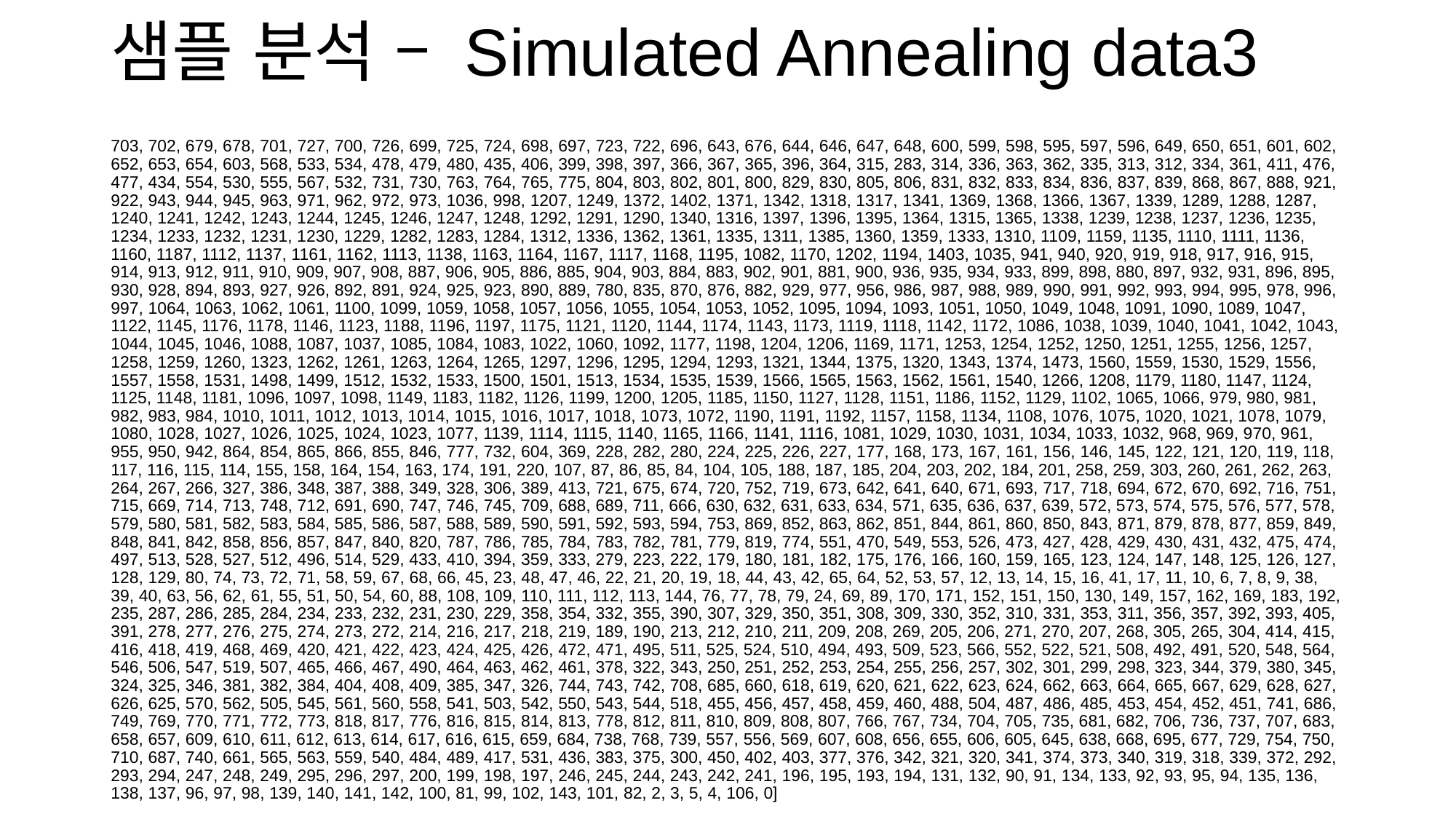

# 샘플 분석 – Simulated Annealing data3
703, 702, 679, 678, 701, 727, 700, 726, 699, 725, 724, 698, 697, 723, 722, 696, 643, 676, 644, 646, 647, 648, 600, 599, 598, 595, 597, 596, 649, 650, 651, 601, 602, 652, 653, 654, 603, 568, 533, 534, 478, 479, 480, 435, 406, 399, 398, 397, 366, 367, 365, 396, 364, 315, 283, 314, 336, 363, 362, 335, 313, 312, 334, 361, 411, 476, 477, 434, 554, 530, 555, 567, 532, 731, 730, 763, 764, 765, 775, 804, 803, 802, 801, 800, 829, 830, 805, 806, 831, 832, 833, 834, 836, 837, 839, 868, 867, 888, 921, 922, 943, 944, 945, 963, 971, 962, 972, 973, 1036, 998, 1207, 1249, 1372, 1402, 1371, 1342, 1318, 1317, 1341, 1369, 1368, 1366, 1367, 1339, 1289, 1288, 1287, 1240, 1241, 1242, 1243, 1244, 1245, 1246, 1247, 1248, 1292, 1291, 1290, 1340, 1316, 1397, 1396, 1395, 1364, 1315, 1365, 1338, 1239, 1238, 1237, 1236, 1235, 1234, 1233, 1232, 1231, 1230, 1229, 1282, 1283, 1284, 1312, 1336, 1362, 1361, 1335, 1311, 1385, 1360, 1359, 1333, 1310, 1109, 1159, 1135, 1110, 1111, 1136, 1160, 1187, 1112, 1137, 1161, 1162, 1113, 1138, 1163, 1164, 1167, 1117, 1168, 1195, 1082, 1170, 1202, 1194, 1403, 1035, 941, 940, 920, 919, 918, 917, 916, 915, 914, 913, 912, 911, 910, 909, 907, 908, 887, 906, 905, 886, 885, 904, 903, 884, 883, 902, 901, 881, 900, 936, 935, 934, 933, 899, 898, 880, 897, 932, 931, 896, 895, 930, 928, 894, 893, 927, 926, 892, 891, 924, 925, 923, 890, 889, 780, 835, 870, 876, 882, 929, 977, 956, 986, 987, 988, 989, 990, 991, 992, 993, 994, 995, 978, 996, 997, 1064, 1063, 1062, 1061, 1100, 1099, 1059, 1058, 1057, 1056, 1055, 1054, 1053, 1052, 1095, 1094, 1093, 1051, 1050, 1049, 1048, 1091, 1090, 1089, 1047, 1122, 1145, 1176, 1178, 1146, 1123, 1188, 1196, 1197, 1175, 1121, 1120, 1144, 1174, 1143, 1173, 1119, 1118, 1142, 1172, 1086, 1038, 1039, 1040, 1041, 1042, 1043, 1044, 1045, 1046, 1088, 1087, 1037, 1085, 1084, 1083, 1022, 1060, 1092, 1177, 1198, 1204, 1206, 1169, 1171, 1253, 1254, 1252, 1250, 1251, 1255, 1256, 1257, 1258, 1259, 1260, 1323, 1262, 1261, 1263, 1264, 1265, 1297, 1296, 1295, 1294, 1293, 1321, 1344, 1375, 1320, 1343, 1374, 1473, 1560, 1559, 1530, 1529, 1556, 1557, 1558, 1531, 1498, 1499, 1512, 1532, 1533, 1500, 1501, 1513, 1534, 1535, 1539, 1566, 1565, 1563, 1562, 1561, 1540, 1266, 1208, 1179, 1180, 1147, 1124, 1125, 1148, 1181, 1096, 1097, 1098, 1149, 1183, 1182, 1126, 1199, 1200, 1205, 1185, 1150, 1127, 1128, 1151, 1186, 1152, 1129, 1102, 1065, 1066, 979, 980, 981, 982, 983, 984, 1010, 1011, 1012, 1013, 1014, 1015, 1016, 1017, 1018, 1073, 1072, 1190, 1191, 1192, 1157, 1158, 1134, 1108, 1076, 1075, 1020, 1021, 1078, 1079, 1080, 1028, 1027, 1026, 1025, 1024, 1023, 1077, 1139, 1114, 1115, 1140, 1165, 1166, 1141, 1116, 1081, 1029, 1030, 1031, 1034, 1033, 1032, 968, 969, 970, 961, 955, 950, 942, 864, 854, 865, 866, 855, 846, 777, 732, 604, 369, 228, 282, 280, 224, 225, 226, 227, 177, 168, 173, 167, 161, 156, 146, 145, 122, 121, 120, 119, 118, 117, 116, 115, 114, 155, 158, 164, 154, 163, 174, 191, 220, 107, 87, 86, 85, 84, 104, 105, 188, 187, 185, 204, 203, 202, 184, 201, 258, 259, 303, 260, 261, 262, 263, 264, 267, 266, 327, 386, 348, 387, 388, 349, 328, 306, 389, 413, 721, 675, 674, 720, 752, 719, 673, 642, 641, 640, 671, 693, 717, 718, 694, 672, 670, 692, 716, 751, 715, 669, 714, 713, 748, 712, 691, 690, 747, 746, 745, 709, 688, 689, 711, 666, 630, 632, 631, 633, 634, 571, 635, 636, 637, 639, 572, 573, 574, 575, 576, 577, 578, 579, 580, 581, 582, 583, 584, 585, 586, 587, 588, 589, 590, 591, 592, 593, 594, 753, 869, 852, 863, 862, 851, 844, 861, 860, 850, 843, 871, 879, 878, 877, 859, 849, 848, 841, 842, 858, 856, 857, 847, 840, 820, 787, 786, 785, 784, 783, 782, 781, 779, 819, 774, 551, 470, 549, 553, 526, 473, 427, 428, 429, 430, 431, 432, 475, 474, 497, 513, 528, 527, 512, 496, 514, 529, 433, 410, 394, 359, 333, 279, 223, 222, 179, 180, 181, 182, 175, 176, 166, 160, 159, 165, 123, 124, 147, 148, 125, 126, 127, 128, 129, 80, 74, 73, 72, 71, 58, 59, 67, 68, 66, 45, 23, 48, 47, 46, 22, 21, 20, 19, 18, 44, 43, 42, 65, 64, 52, 53, 57, 12, 13, 14, 15, 16, 41, 17, 11, 10, 6, 7, 8, 9, 38, 39, 40, 63, 56, 62, 61, 55, 51, 50, 54, 60, 88, 108, 109, 110, 111, 112, 113, 144, 76, 77, 78, 79, 24, 69, 89, 170, 171, 152, 151, 150, 130, 149, 157, 162, 169, 183, 192, 235, 287, 286, 285, 284, 234, 233, 232, 231, 230, 229, 358, 354, 332, 355, 390, 307, 329, 350, 351, 308, 309, 330, 352, 310, 331, 353, 311, 356, 357, 392, 393, 405, 391, 278, 277, 276, 275, 274, 273, 272, 214, 216, 217, 218, 219, 189, 190, 213, 212, 210, 211, 209, 208, 269, 205, 206, 271, 270, 207, 268, 305, 265, 304, 414, 415, 416, 418, 419, 468, 469, 420, 421, 422, 423, 424, 425, 426, 472, 471, 495, 511, 525, 524, 510, 494, 493, 509, 523, 566, 552, 522, 521, 508, 492, 491, 520, 548, 564, 546, 506, 547, 519, 507, 465, 466, 467, 490, 464, 463, 462, 461, 378, 322, 343, 250, 251, 252, 253, 254, 255, 256, 257, 302, 301, 299, 298, 323, 344, 379, 380, 345, 324, 325, 346, 381, 382, 384, 404, 408, 409, 385, 347, 326, 744, 743, 742, 708, 685, 660, 618, 619, 620, 621, 622, 623, 624, 662, 663, 664, 665, 667, 629, 628, 627, 626, 625, 570, 562, 505, 545, 561, 560, 558, 541, 503, 542, 550, 543, 544, 518, 455, 456, 457, 458, 459, 460, 488, 504, 487, 486, 485, 453, 454, 452, 451, 741, 686, 749, 769, 770, 771, 772, 773, 818, 817, 776, 816, 815, 814, 813, 778, 812, 811, 810, 809, 808, 807, 766, 767, 734, 704, 705, 735, 681, 682, 706, 736, 737, 707, 683, 658, 657, 609, 610, 611, 612, 613, 614, 617, 616, 615, 659, 684, 738, 768, 739, 557, 556, 569, 607, 608, 656, 655, 606, 605, 645, 638, 668, 695, 677, 729, 754, 750, 710, 687, 740, 661, 565, 563, 559, 540, 484, 489, 417, 531, 436, 383, 375, 300, 450, 402, 403, 377, 376, 342, 321, 320, 341, 374, 373, 340, 319, 318, 339, 372, 292, 293, 294, 247, 248, 249, 295, 296, 297, 200, 199, 198, 197, 246, 245, 244, 243, 242, 241, 196, 195, 193, 194, 131, 132, 90, 91, 134, 133, 92, 93, 95, 94, 135, 136, 138, 137, 96, 97, 98, 139, 140, 141, 142, 100, 81, 99, 102, 143, 101, 82, 2, 3, 5, 4, 106, 0]